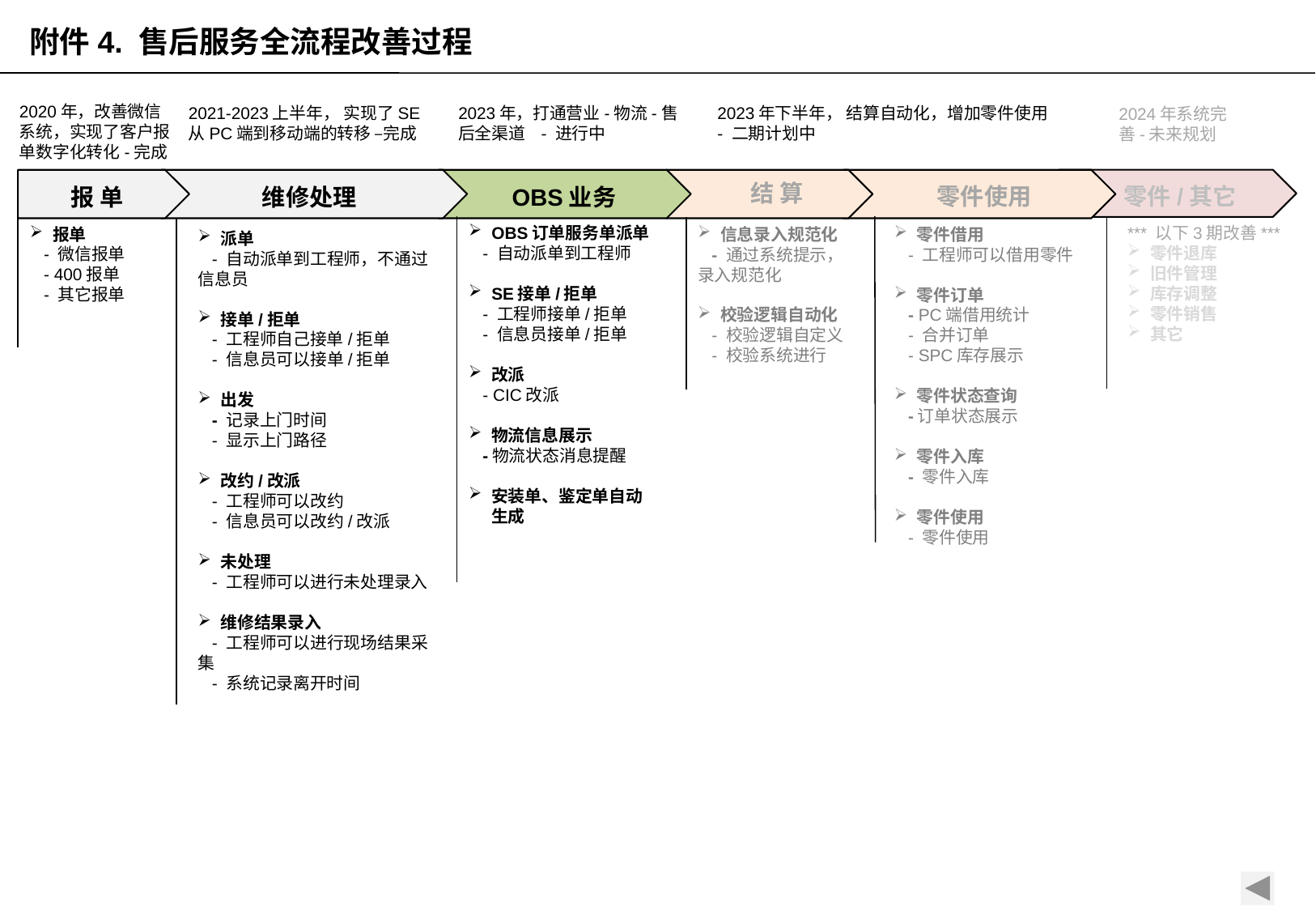

附件4. 售后服务全流程改善过程

2020年，改善微信系统，实现了客户报单数字化转化-完成
2021-2023上半年， 实现了SE从PC端到移动端的转移 –完成
2023年，打通营业-物流-售后全渠道   - 进行中
2023年下半年， 结算自动化，增加零件使用
- 二期计划中
2024年系统完善-未来规划

 OBS业务

零件/其它

报 单

维修处理

结 算

零件使用
OBS订单服务单派单
   - 自动派单到工程师

SE接单/拒单
   - 工程师接单/拒单
   - 信息员接单/拒单

改派
   - CIC改派

物流信息展示
   -物流状态消息提醒

安装单、鉴定单自动生成
*** 以下3期改善***
零件退库
旧件管理
库存调整
零件销售
其它

报单
   - 微信报单
   - 400报单
   - 其它报单
信息录入规范化
   - 通过系统提示，录入规范化

校验逻辑自动化
   - 校验逻辑自定义
   - 校验系统进行
零件借用
   - 工程师可以借用零件

零件订单
   - PC端借用统计
   - 合并订单
   - SPC库存展示

零件状态查询
   -订单状态展示

零件入库
   - 零件入库

零件使用
   - 零件使用

派单
   - 自动派单到工程师，不通过信息员

接单/拒单
   - 工程师自己接单/拒单
   - 信息员可以接单/拒单

出发
   - 记录上门时间
   - 显示上门路径

改约/改派
   - 工程师可以改约
   - 信息员可以改约/改派

未处理
   - 工程师可以进行未处理录入

维修结果录入
   - 工程师可以进行现场结果采集
   - 系统记录离开时间